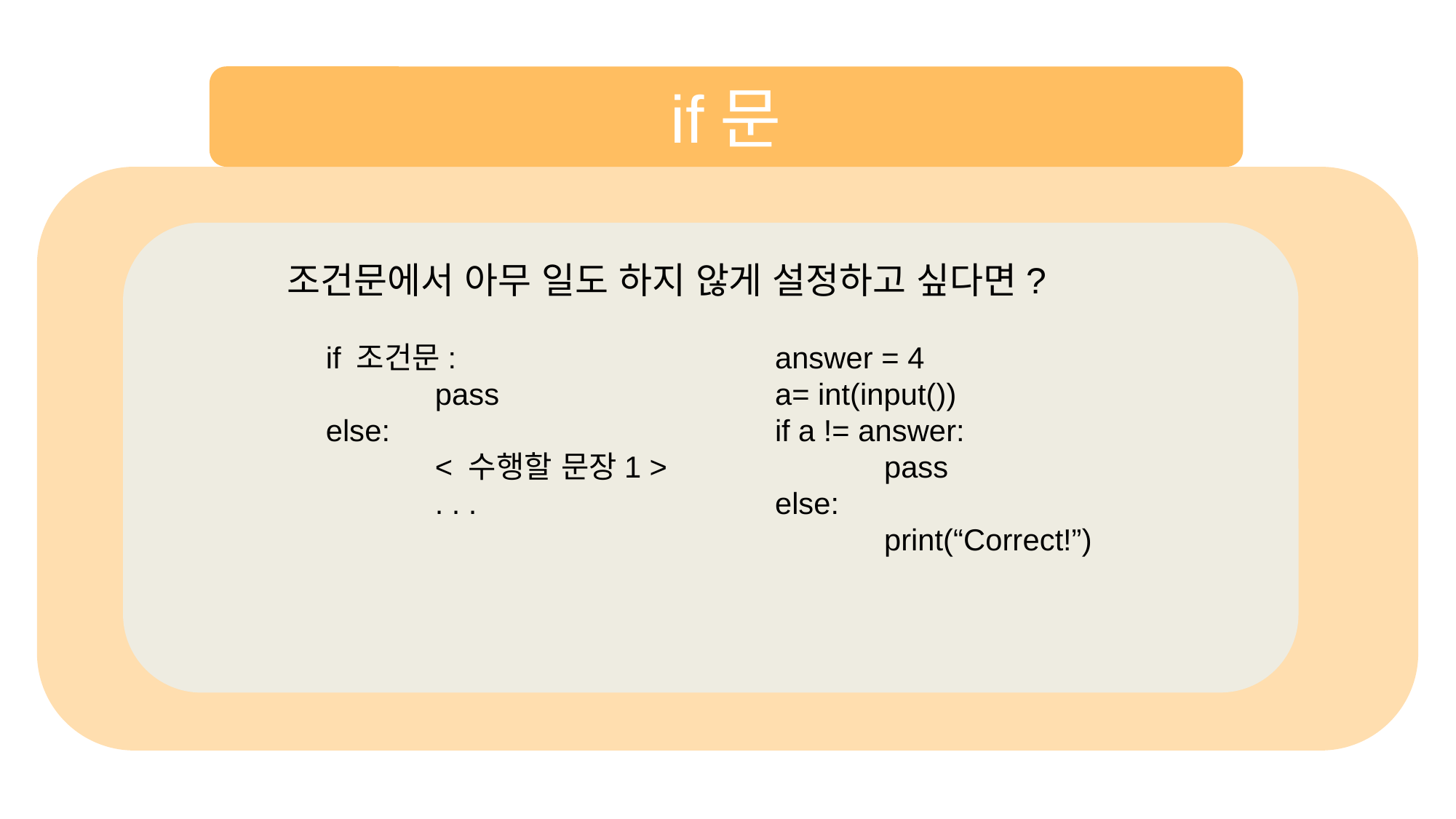

if문

조건문에서 아무 일도 하지 않게 설정하고 싶다면?
if 조건문:
	pass
else:
	< 수행할 문장1 >
	. . .

answer = 4
a= int(input())
if a != answer:
	pass
else:
	print(“Correct!”)